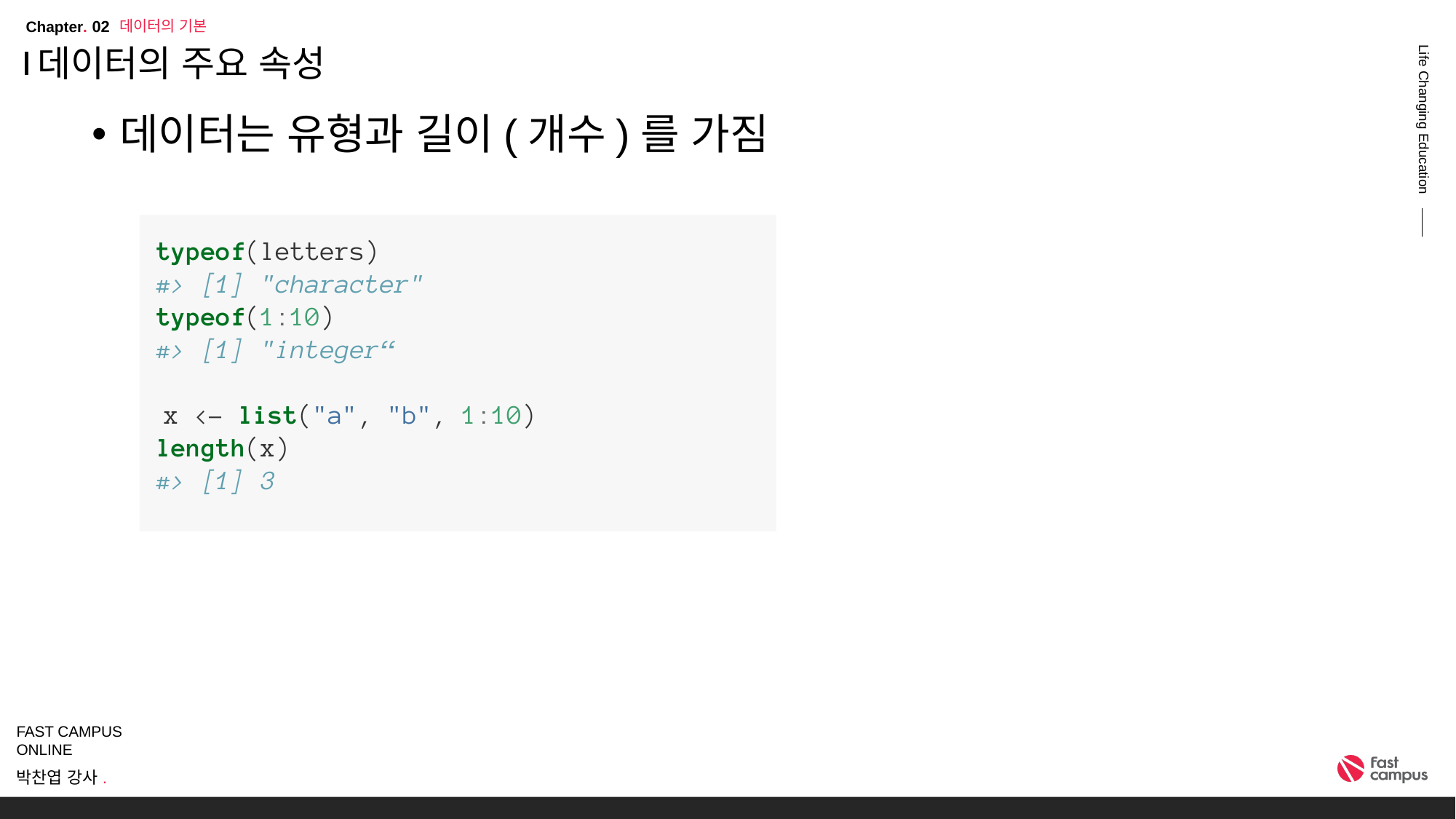

데이터의 기본
02
# 데이터의 주요 속성
데이터는 유형과 길이(개수)를 가짐
typeof(letters)
#> [1] "character"
typeof(1:10)
#> [1] "integer“

 x <- list("a", "b", 1:10)
length(x)
#> [1] 3